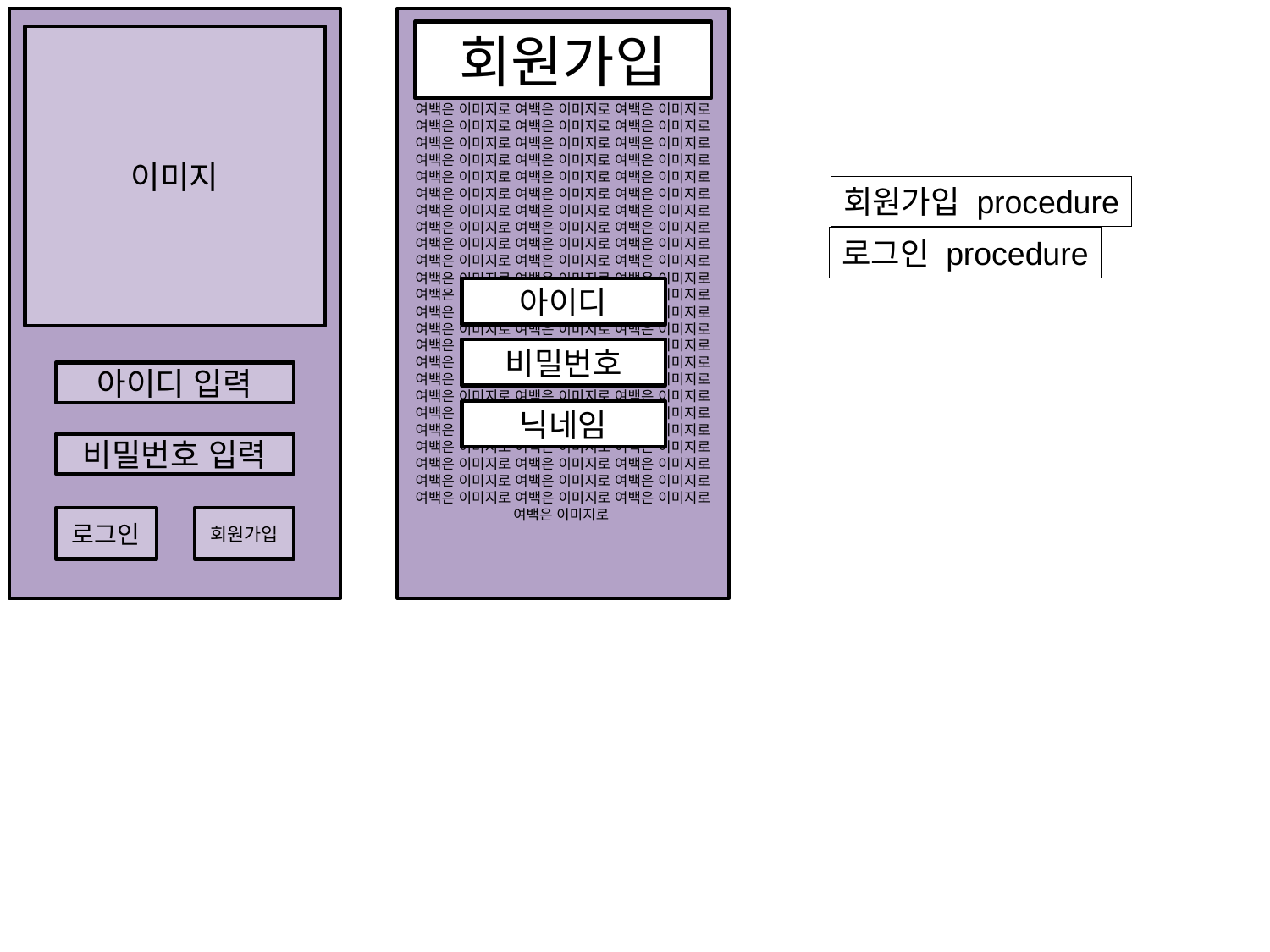

여백은 이미지로 여백은 이미지로 여백은 이미지로 여백은 이미지로 여백은 이미지로 여백은 이미지로 여백은 이미지로 여백은 이미지로 여백은 이미지로 여백은 이미지로 여백은 이미지로 여백은 이미지로 여백은 이미지로 여백은 이미지로 여백은 이미지로 여백은 이미지로 여백은 이미지로 여백은 이미지로 여백은 이미지로 여백은 이미지로 여백은 이미지로 여백은 이미지로 여백은 이미지로 여백은 이미지로 여백은 이미지로 여백은 이미지로 여백은 이미지로 여백은 이미지로 여백은 이미지로 여백은 이미지로 여백은 이미지로 여백은 이미지로 여백은 이미지로 여백은 이미지로 여백은 이미지로 여백은 이미지로 여백은 이미지로 여백은 이미지로 여백은 이미지로 여백은 이미지로 여백은 이미지로 여백은 이미지로 여백은 이미지로 여백은 이미지로 여백은 이미지로 여백은 이미지로 여백은 이미지로 여백은 이미지로 여백은 이미지로 여백은 이미지로 여백은 이미지로 여백은 이미지로 여백은 이미지로 여백은 이미지로 여백은 이미지로 여백은 이미지로 여백은 이미지로 여백은 이미지로 여백은 이미지로 여백은 이미지로 여백은 이미지로 여백은 이미지로 여백은 이미지로 여백은 이미지로 여백은 이미지로 여백은 이미지로 여백은 이미지로 여백은 이미지로 여백은 이미지로 여백은 이미지로 여백은 이미지로 여백은 이미지로 여백은 이미지로 여백은 이미지로 여백은 이미지로 여백은 이미지로
회원가입
이미지
회원가입 procedure
로그인 procedure
아이디
비밀번호
아이디 입력
닉네임
비밀번호 입력
로그인
로그인
회원가입